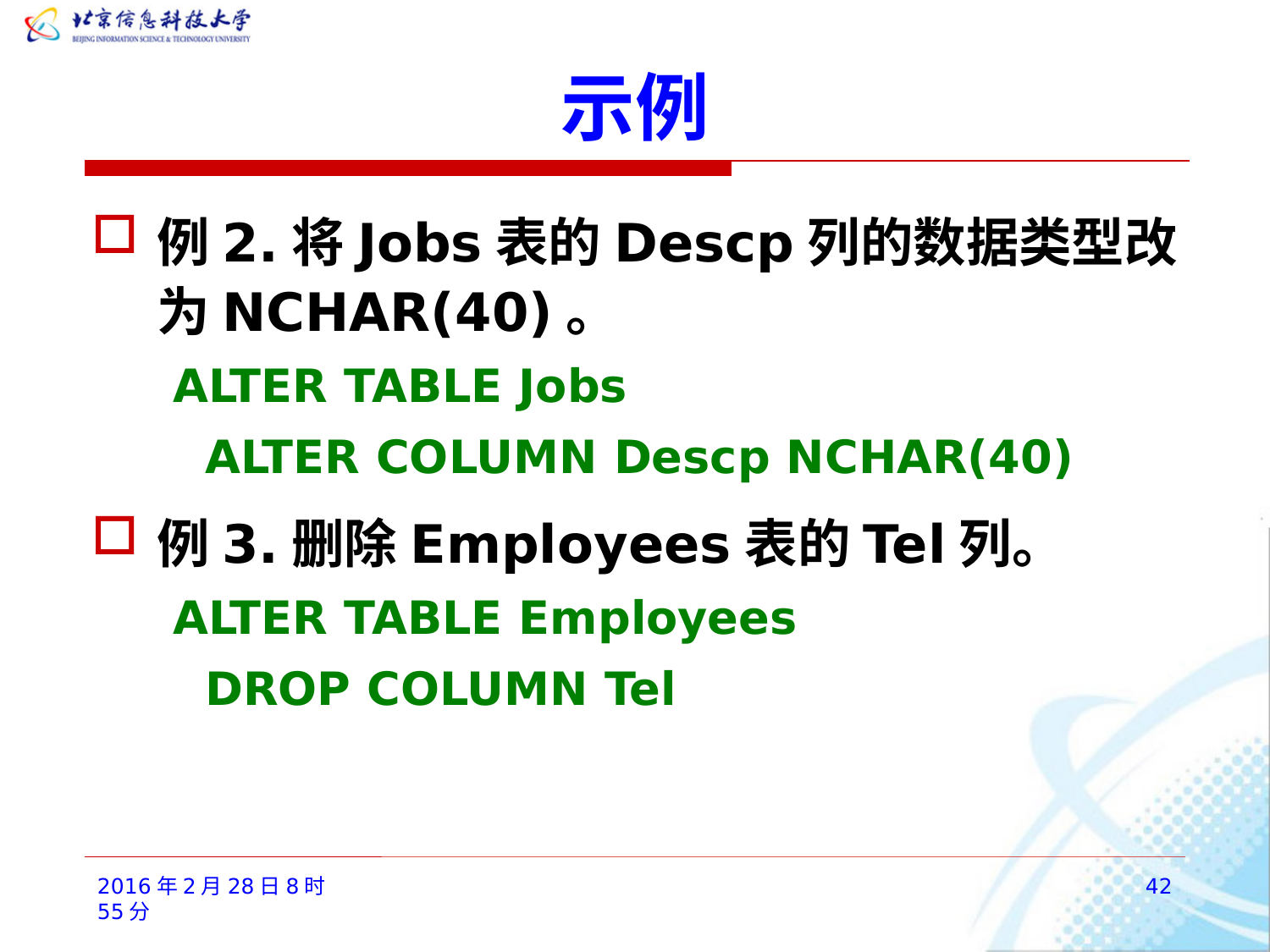

# 示例
例2.将Jobs表的Descp列的数据类型改为NCHAR(40)。
 ALTER TABLE Jobs
   ALTER COLUMN Descp NCHAR(40)
例3.删除Employees表的Tel列。
 ALTER TABLE Employees
   DROP COLUMN Tel
2016年2月28日8时55分
42